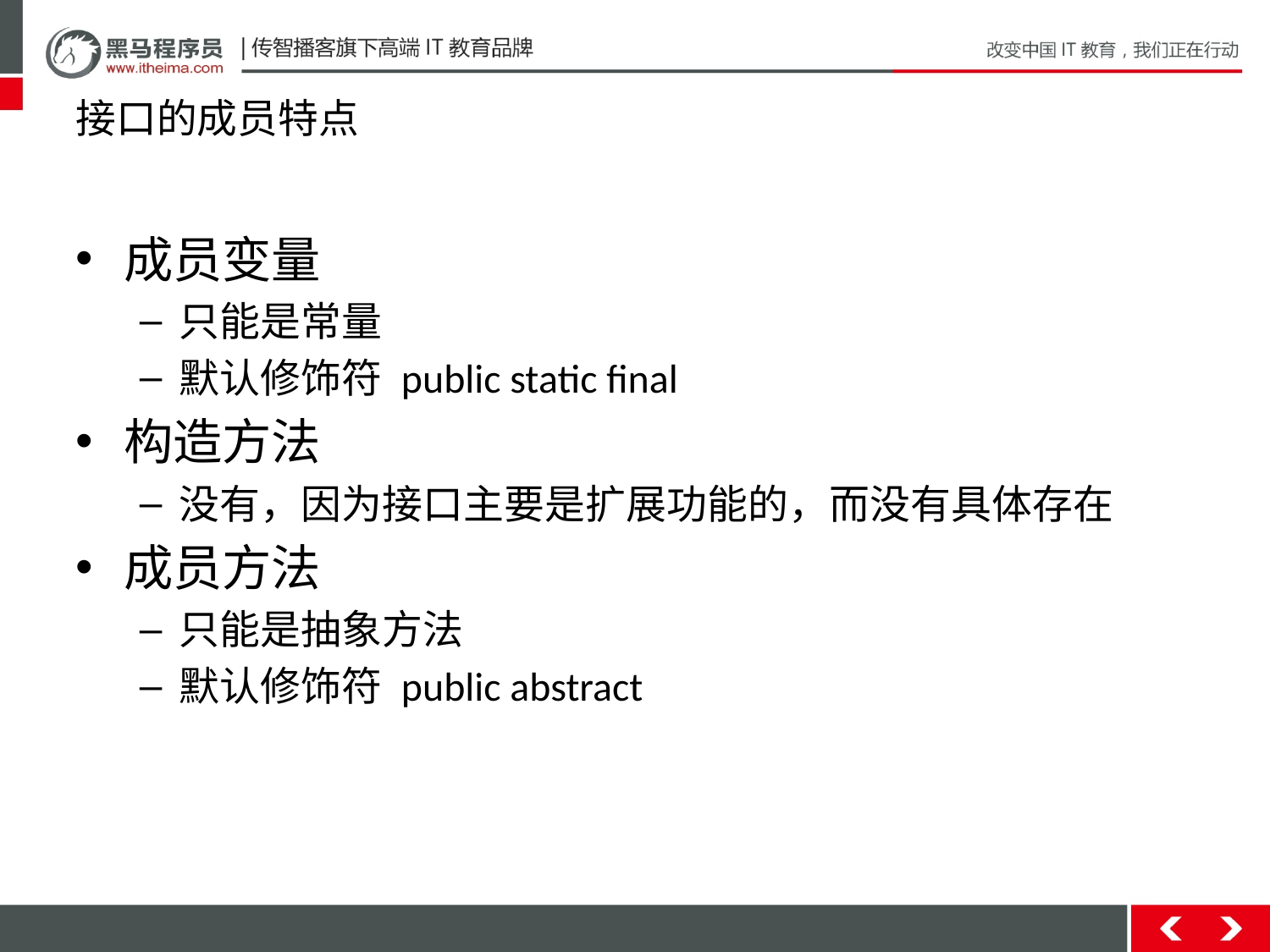

# 接口的成员特点
成员变量
只能是常量
默认修饰符 public static final
构造方法
没有，因为接口主要是扩展功能的，而没有具体存在
成员方法
只能是抽象方法
默认修饰符 public abstract